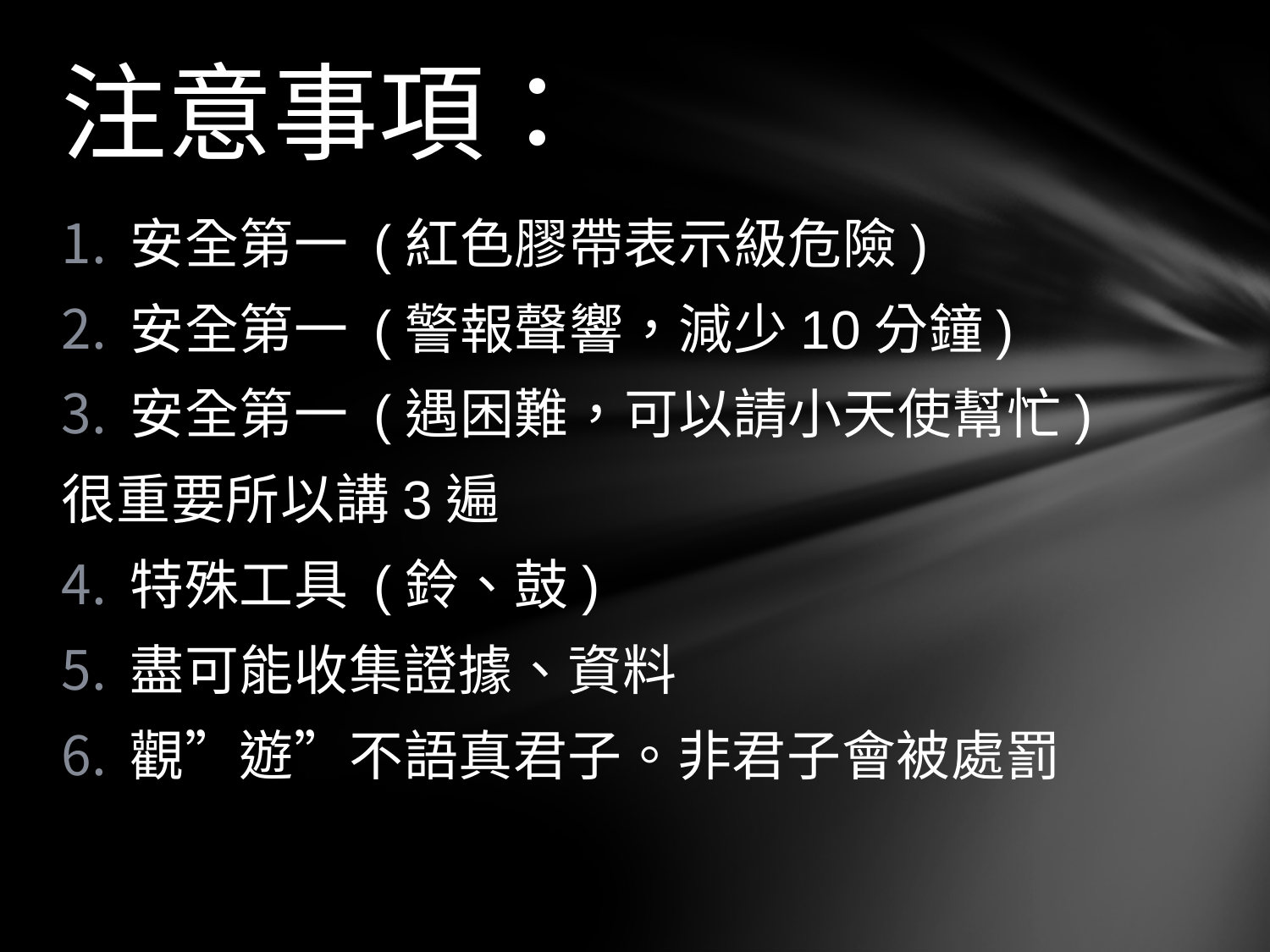

# 注意事項：
安全第一 (紅色膠帶表示級危險)
安全第一 (警報聲響，減少10分鐘)
安全第一 (遇困難，可以請小天使幫忙)
很重要所以講3遍
特殊工具 (鈴、鼓)
盡可能收集證據、資料
觀”遊”不語真君子。非君子會被處罰